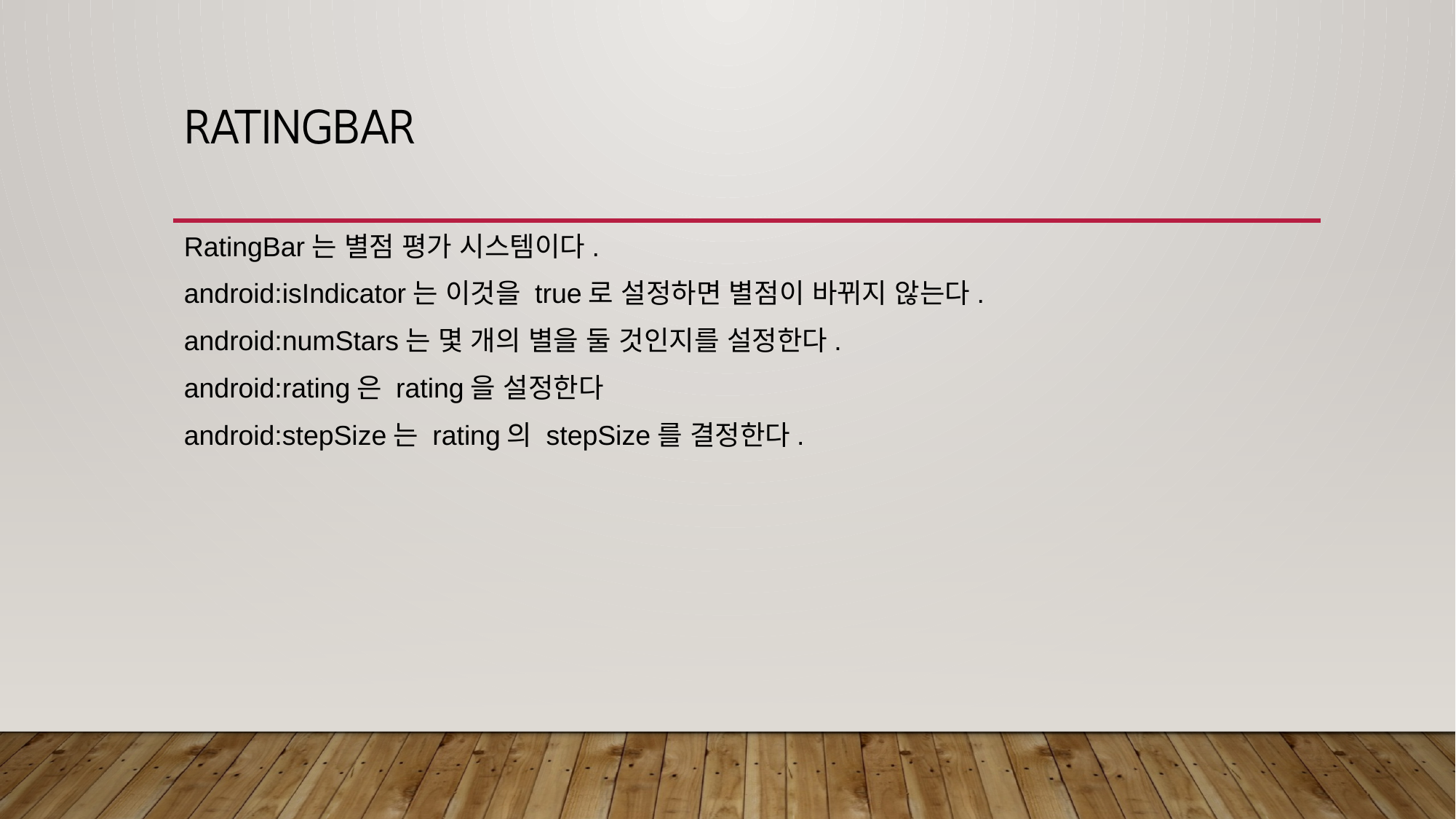

# Ratingbar
RatingBar는 별점 평가 시스템이다.
android:isIndicator는 이것을 true로 설정하면 별점이 바뀌지 않는다.
android:numStars는 몇 개의 별을 둘 것인지를 설정한다.
android:rating은 rating을 설정한다
android:stepSize는 rating의 stepSize를 결정한다.